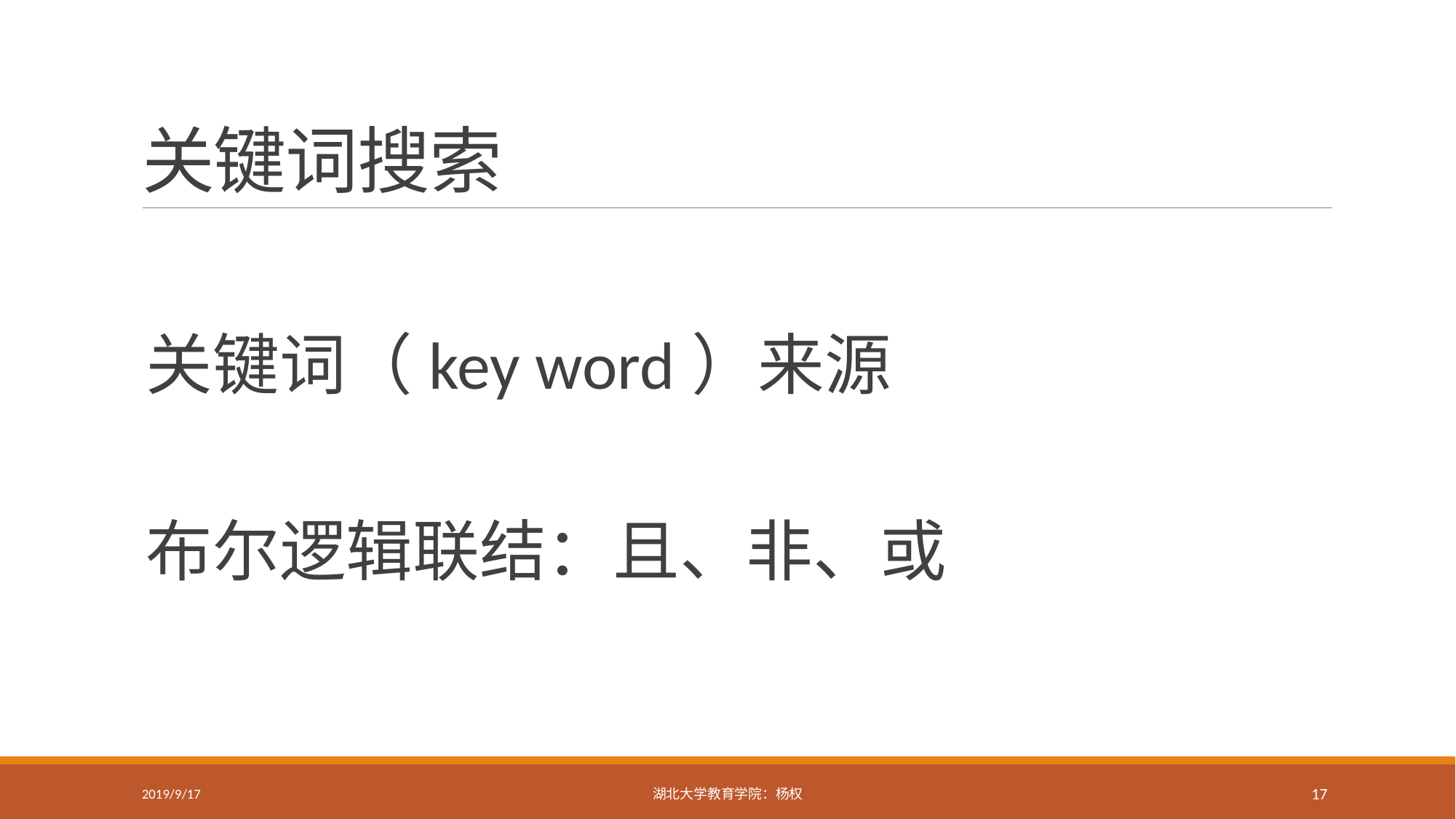

# 关键词搜索
关键词（key word）来源

布尔逻辑联结：且、非、或
2019/9/17
湖北大学教育学院：杨权
17